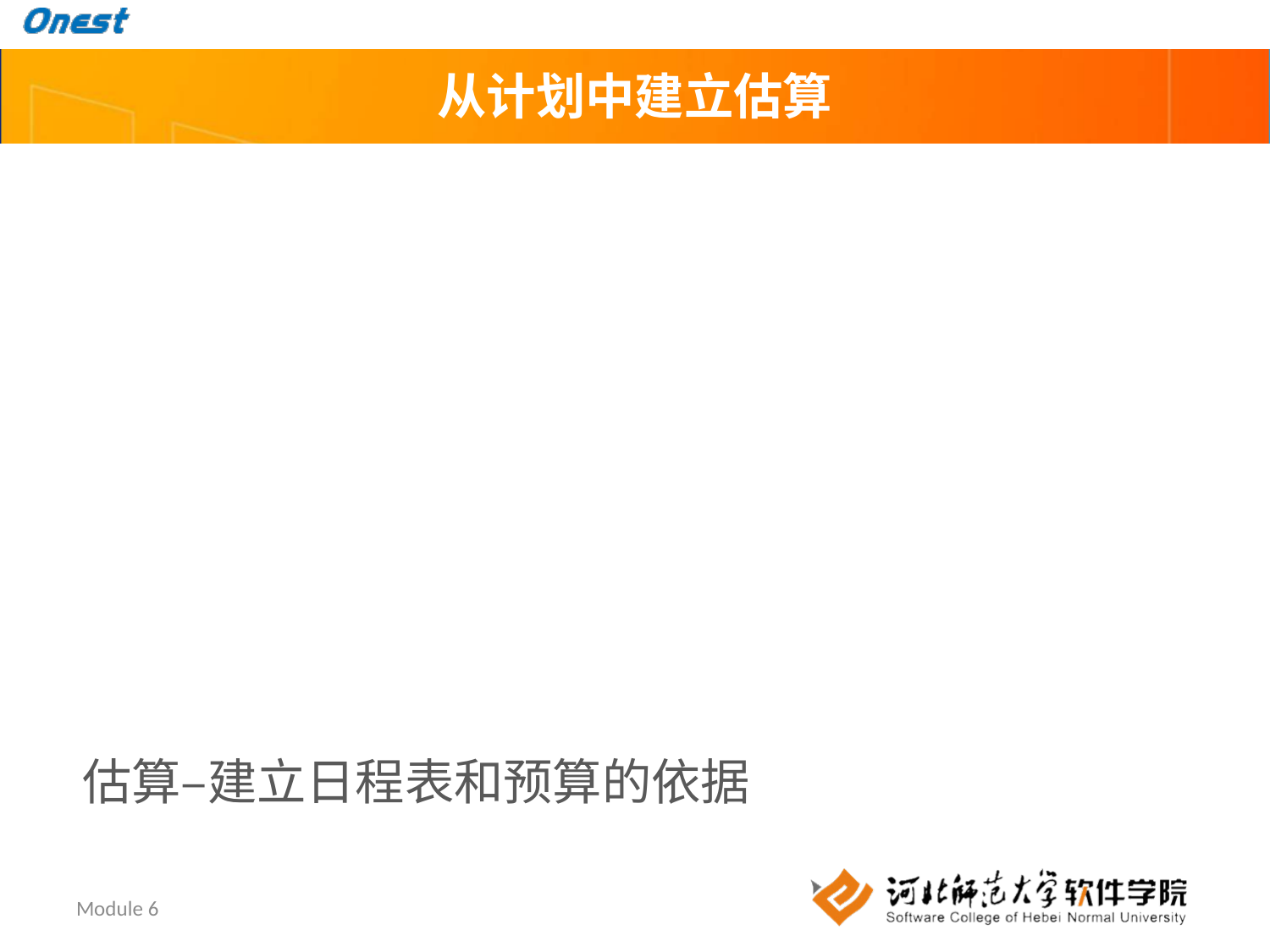

# 从计划中建立估算
根据各计划和需求/设计确定需要进行的工作
建立工作分解结构(WBS)
将工作分解到独立的任务（工作项：WorkItem）
根据角色分解任务和子任务
任务的持续时间不能短于4小时，或多于3天
估算–建立日程表和预算的依据
Module 6